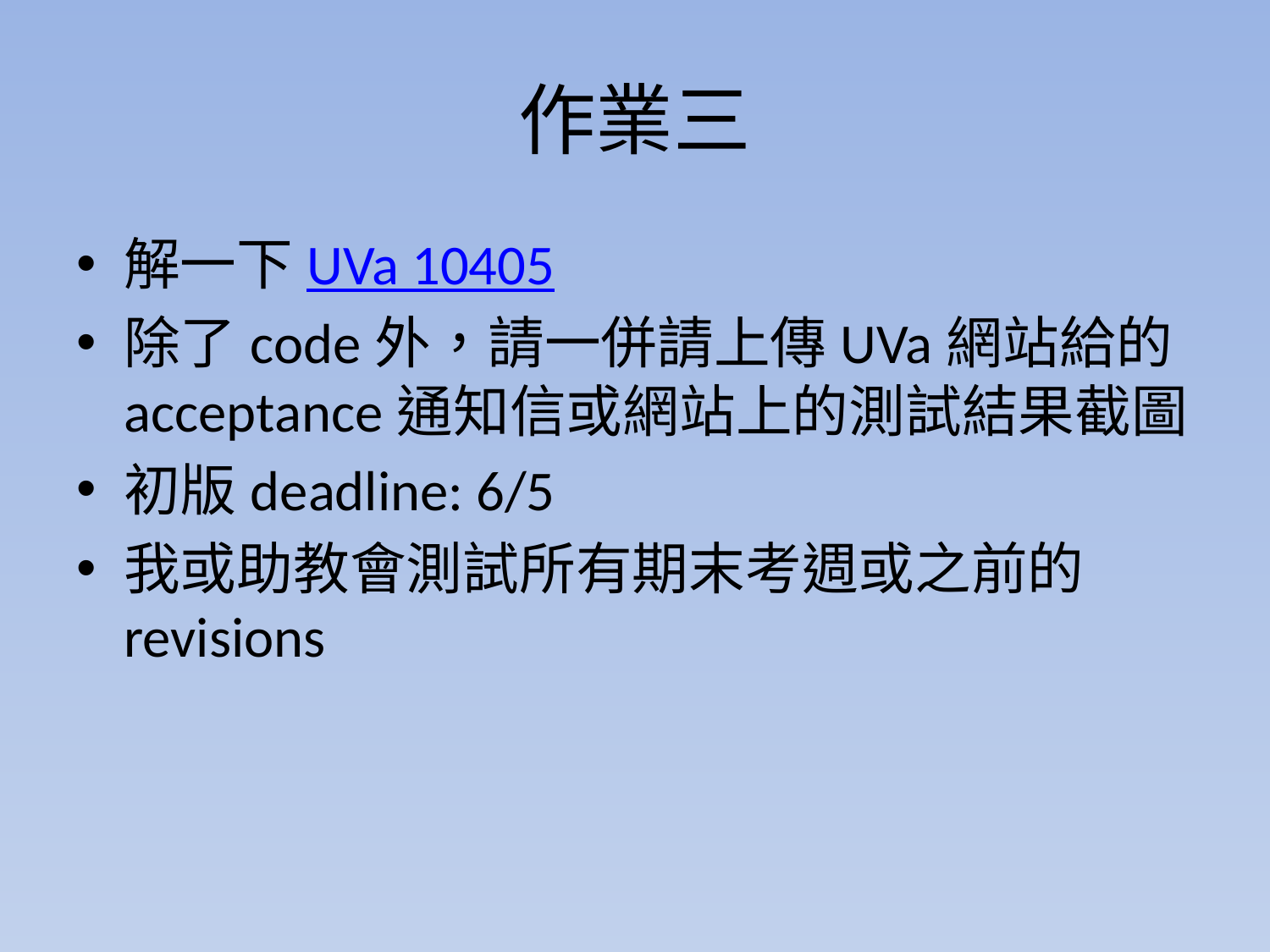

# 作業三
解一下UVa 10405
除了code外，請一併請上傳UVa網站給的acceptance通知信或網站上的測試結果截圖
初版deadline: 6/5
我或助教會測試所有期末考週或之前的revisions